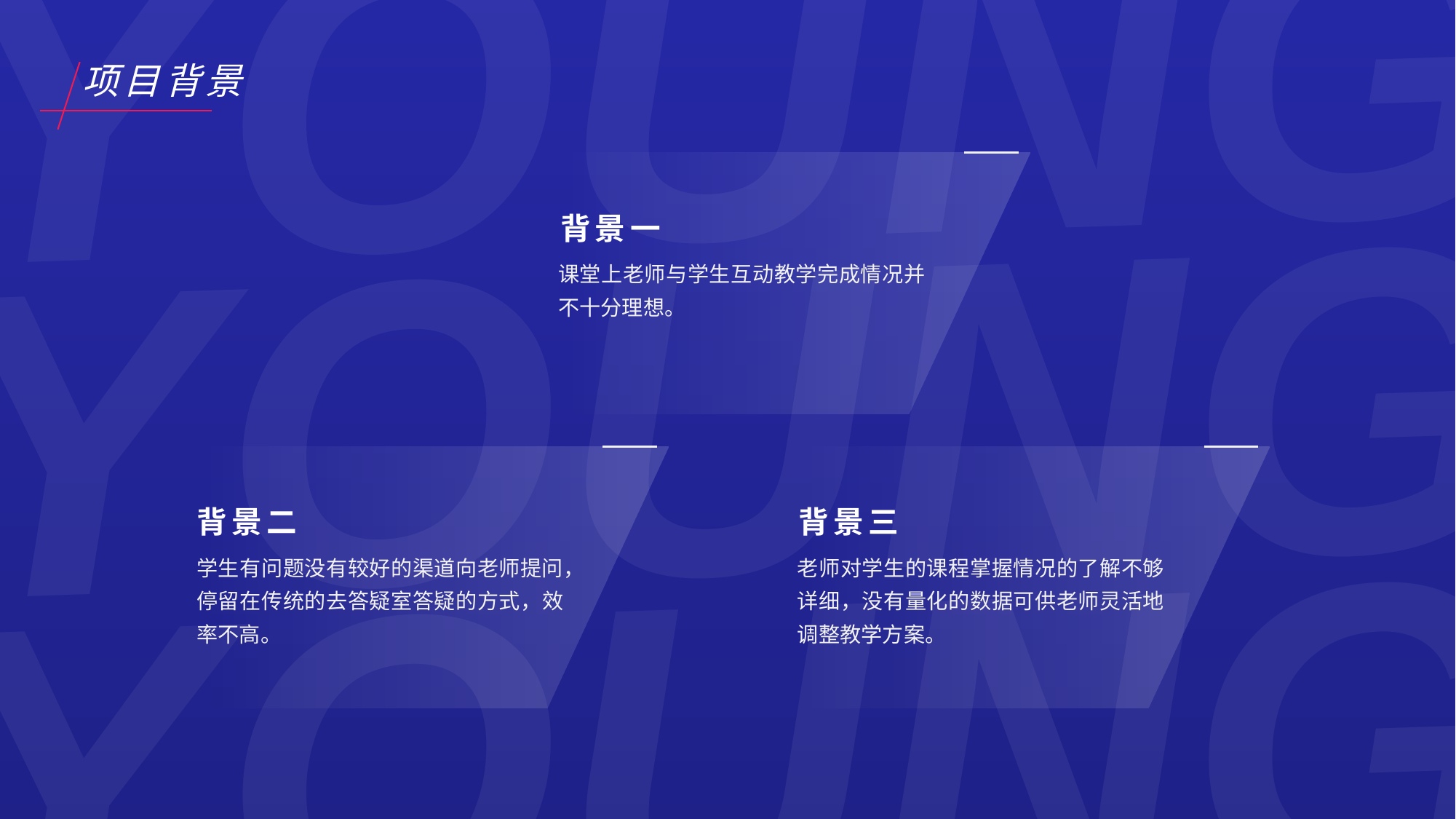

项目背景

背景一
课堂上老师与学生互动教学完成情况并不十分理想。

背景二
背景三
学生有问题没有较好的渠道向老师提问，停留在传统的去答疑室答疑的方式，效率不高。
老师对学生的课程掌握情况的了解不够详细，没有量化的数据可供老师灵活地调整教学方案。